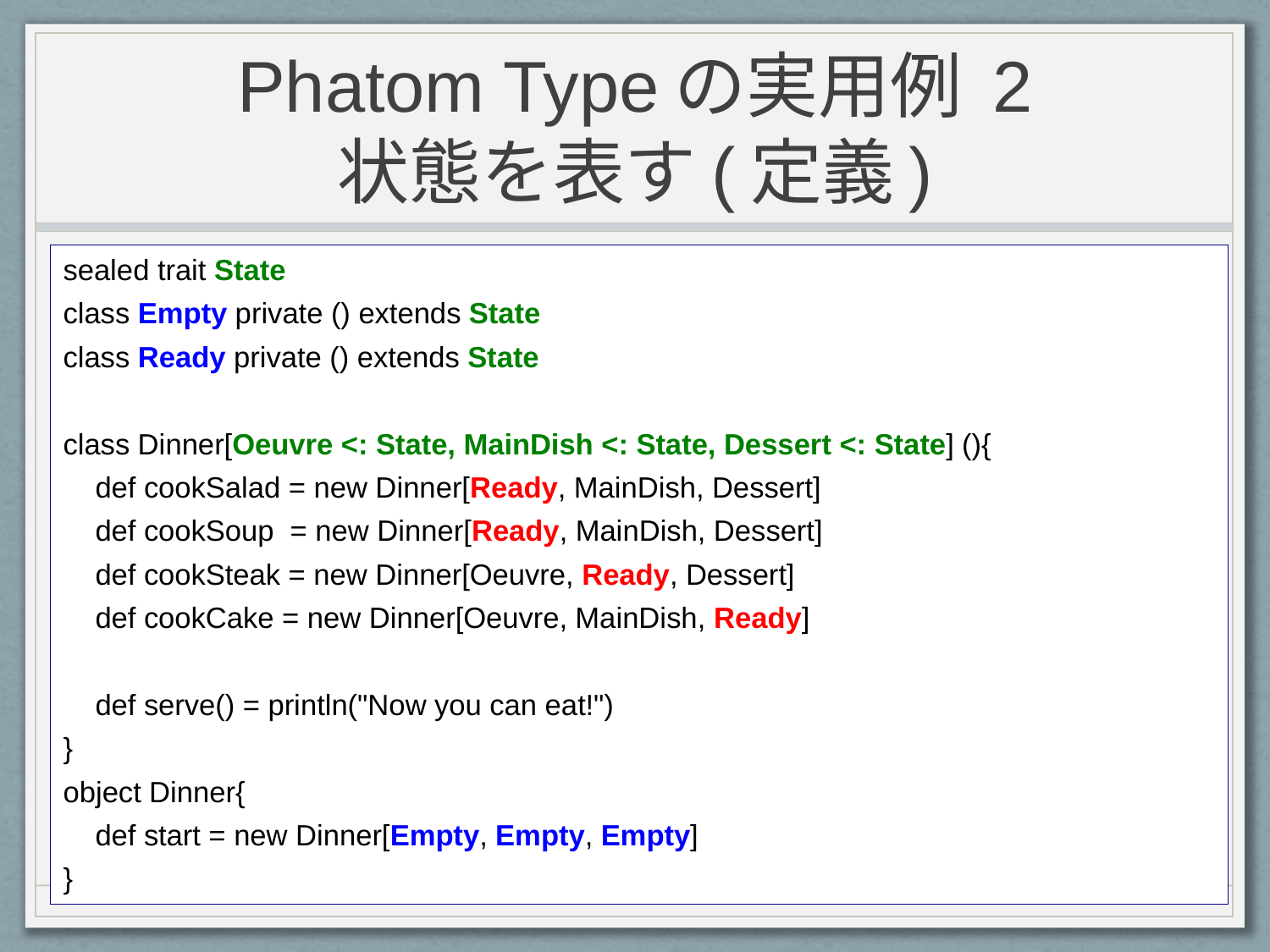

# Phatom Typeの実用例 2 状態を表す(定義)
sealed trait State
class Empty private () extends State
class Ready private () extends State

class Dinner[Oeuvre <: State, MainDish <: State, Dessert <: State] (){
    def cookSalad = new Dinner[Ready, MainDish, Dessert]
    def cookSoup  = new Dinner[Ready, MainDish, Dessert]
    def cookSteak = new Dinner[Oeuvre, Ready, Dessert]
    def cookCake = new Dinner[Oeuvre, MainDish, Ready]

    def serve() = println("Now you can eat!")
}
object Dinner{
    def start = new Dinner[Empty, Empty, Empty]
}